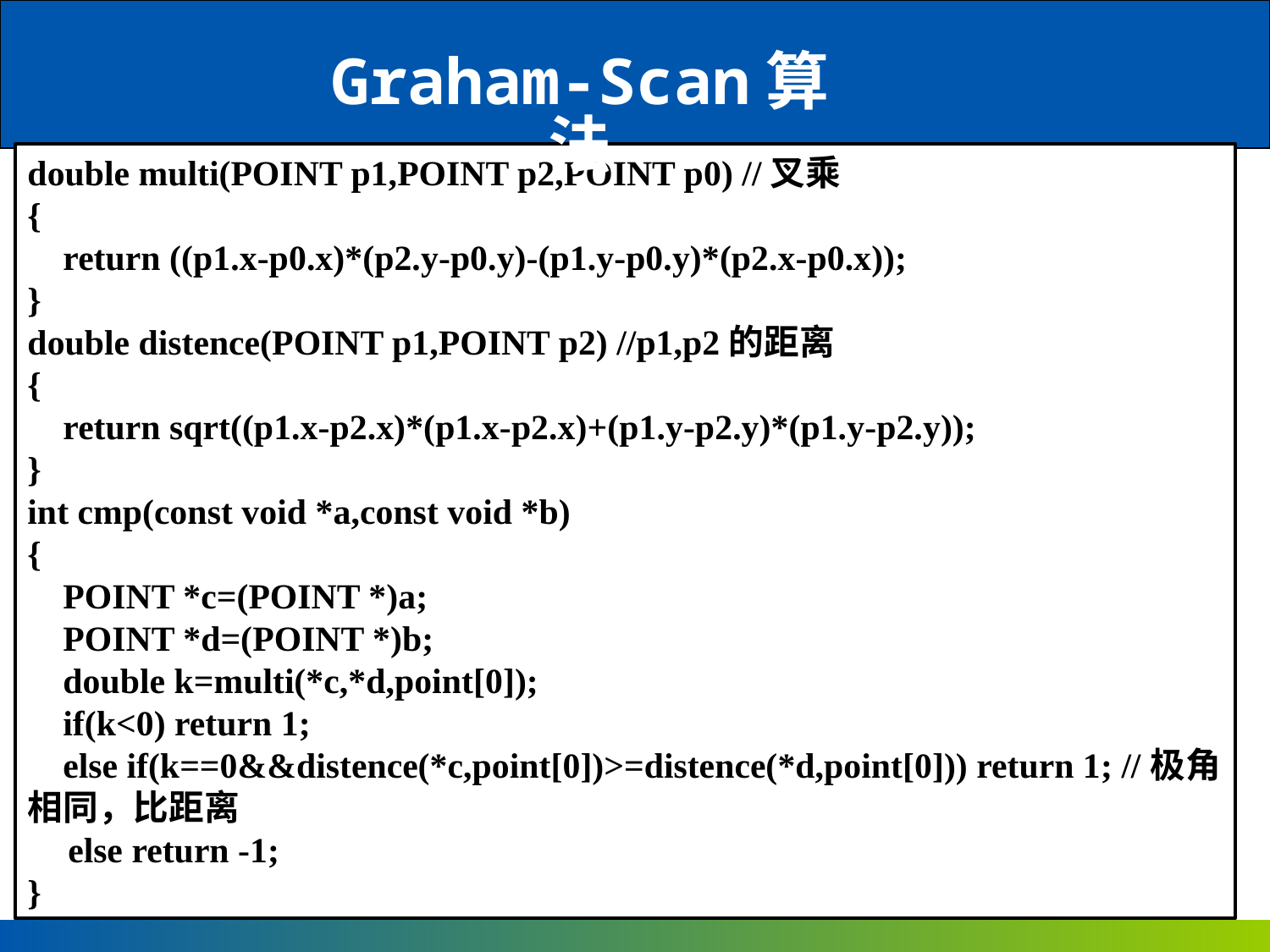

Graham-Scan算法
double multi(POINT p1,POINT p2,POINT p0) //叉乘
{
    return ((p1.x-p0.x)*(p2.y-p0.y)-(p1.y-p0.y)*(p2.x-p0.x));
}
double distence(POINT p1,POINT p2) //p1,p2的距离
{
    return sqrt((p1.x-p2.x)*(p1.x-p2.x)+(p1.y-p2.y)*(p1.y-p2.y));
}
int cmp(const void *a,const void *b) 
{
    POINT *c=(POINT *)a;
    POINT *d=(POINT *)b;
    double k=multi(*c,*d,point[0]);
    if(k<0) return 1;
    else if(k==0&&distence(*c,point[0])>=distence(*d,point[0])) return 1; //极角相同，比距离
    else return -1;
}